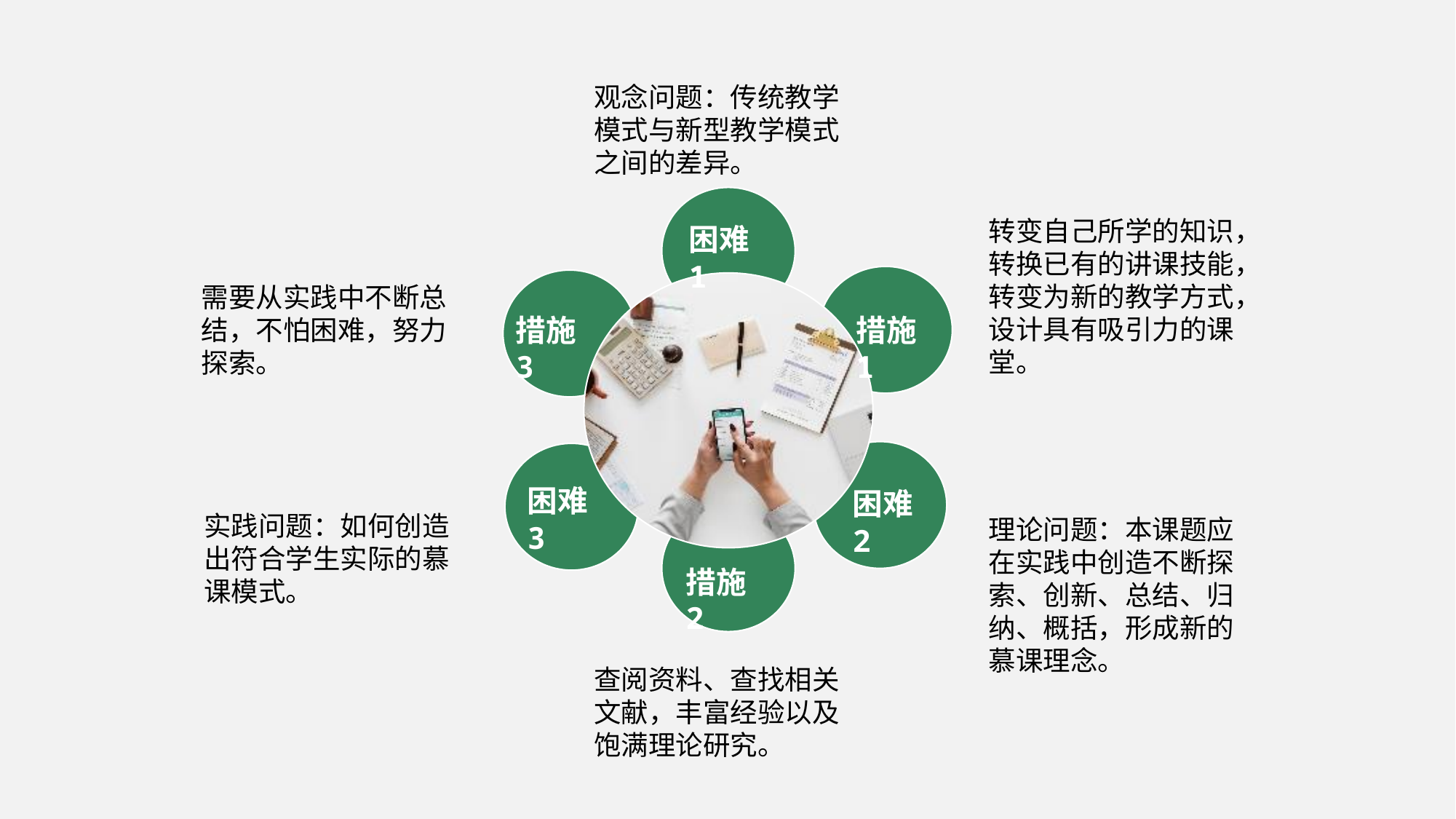

观念问题：传统教学模式与新型教学模式之间的差异。

转变自己所学的知识，转换已有的讲课技能，转变为新的教学方式，设计具有吸引力的课堂。
困难1

需要从实践中不断总结，不怕困难，努力探索。
措施3
措施1

困难3
困难2
实践问题：如何创造出符合学生实际的慕课模式。

理论问题：本课题应在实践中创造不断探索、创新、总结、归纳、概括，形成新的慕课理念。
措施2
查阅资料、查找相关文献，丰富经验以及饱满理论研究。